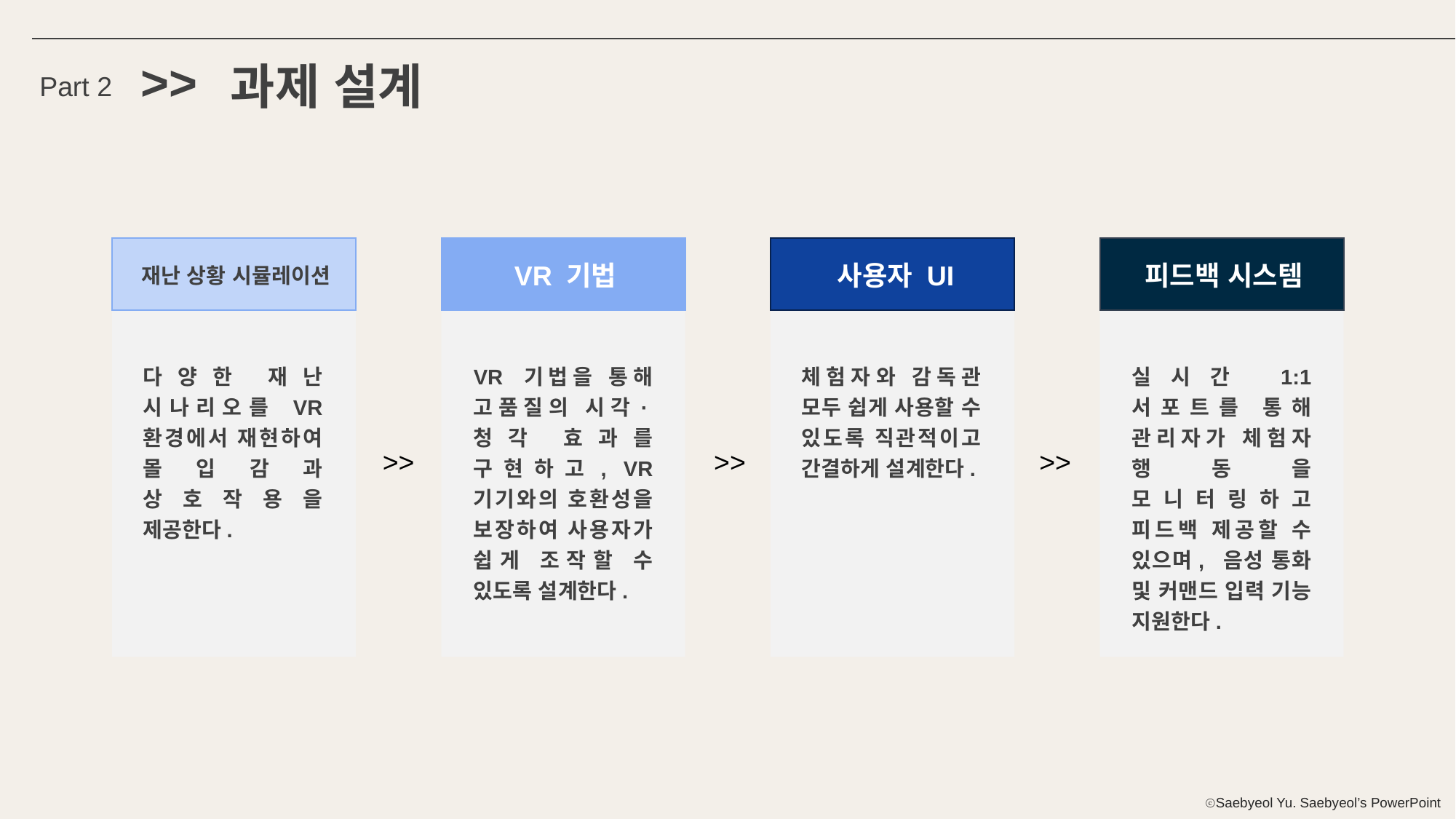

>>
과제 설계
Part 2

VR 기법
사용자 UI
피드백 시스템
재난 상황 시뮬레이션
다양한 재난 시나리오를 VR 환경에서 재현하여 몰입감과 상호작용을 제공한다.
VR 기법을 통해 고품질의 시각·청각 효과를 구현하고, VR 기기와의 호환성을 보장하여 사용자가 쉽게 조작할 수 있도록 설계한다.
체험자와 감독관 모두 쉽게 사용할 수 있도록 직관적이고 간결하게 설계한다.
실시간 1:1 서포트를 통해 관리자가 체험자 행동을 모니터링하고 피드백 제공할 수 있으며,  음성 통화 및 커맨드 입력 기능 지원한다.
>>
>>
>>